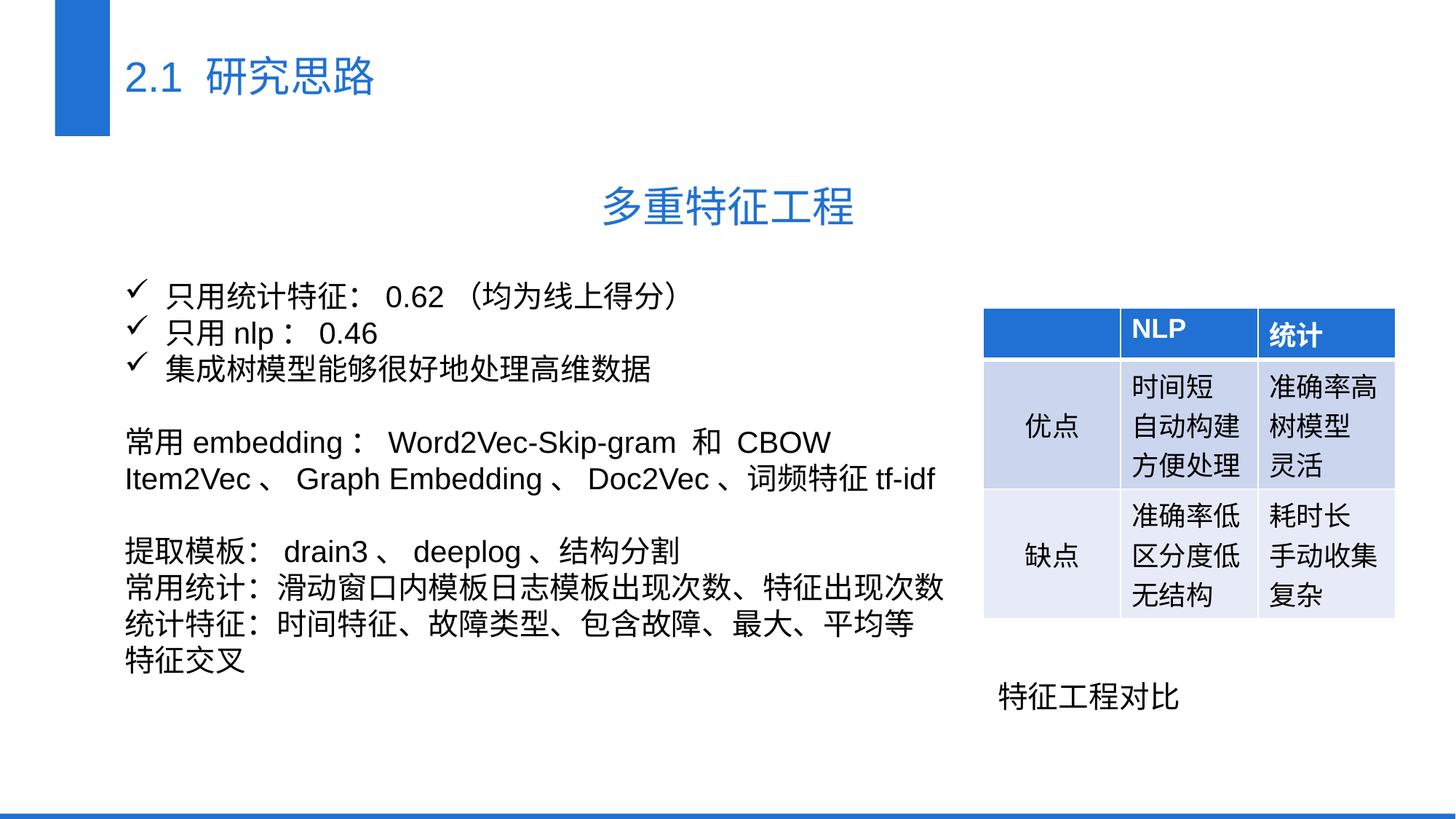

2.1 研究思路
多重特征工程
只用统计特征：0.62（均为线上得分）
只用nlp：0.46
集成树模型能够很好地处理高维数据

常用embedding：Word2Vec-Skip-gram 和 CBOW
Item2Vec、Graph Embedding、Doc2Vec、词频特征tf-idf

提取模板：drain3、deeplog、结构分割
常用统计：滑动窗口内模板日志模板出现次数、特征出现次数
统计特征：时间特征、故障类型、包含故障、最大、平均等
特征交叉
                                                           					特征工程对比
|  | NLP | 统计 |
| --- | --- | --- |
| 优点 | 时间短 自动构建 方便处理 | 准确率高 树模型 灵活 |
| 缺点 | 准确率低 区分度低 无结构 | 耗时长 手动收集 复杂 |